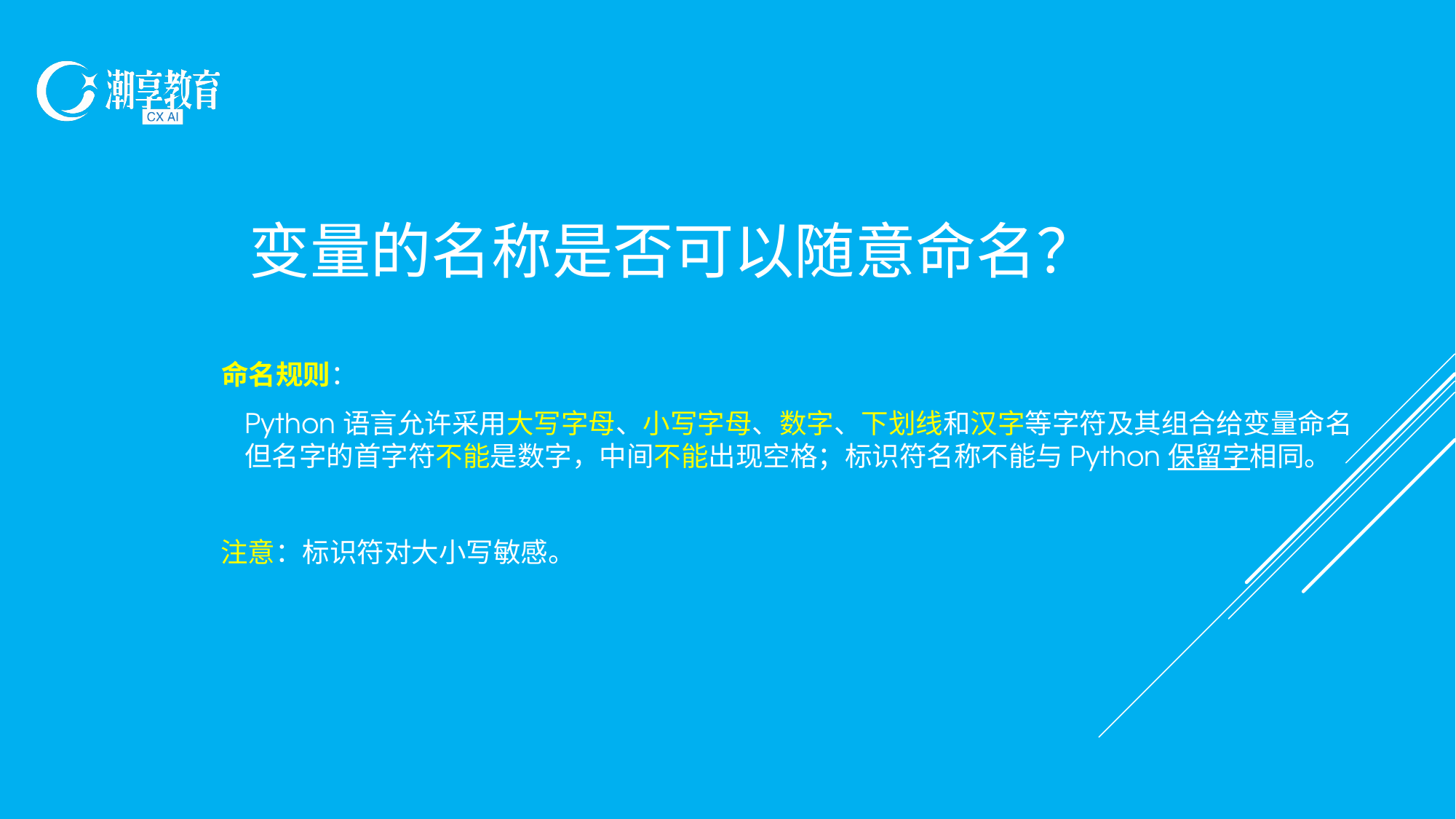

变量的名称是否可以随意命名？
命名规则：
Python语言允许采用大写字母、小写字母、数字、下划线和汉字等字符及其组合给变量命名
但名字的首字符不能是数字，中间不能出现空格；标识符名称不能与Python保留字相同。
注意：标识符对大小写敏感。